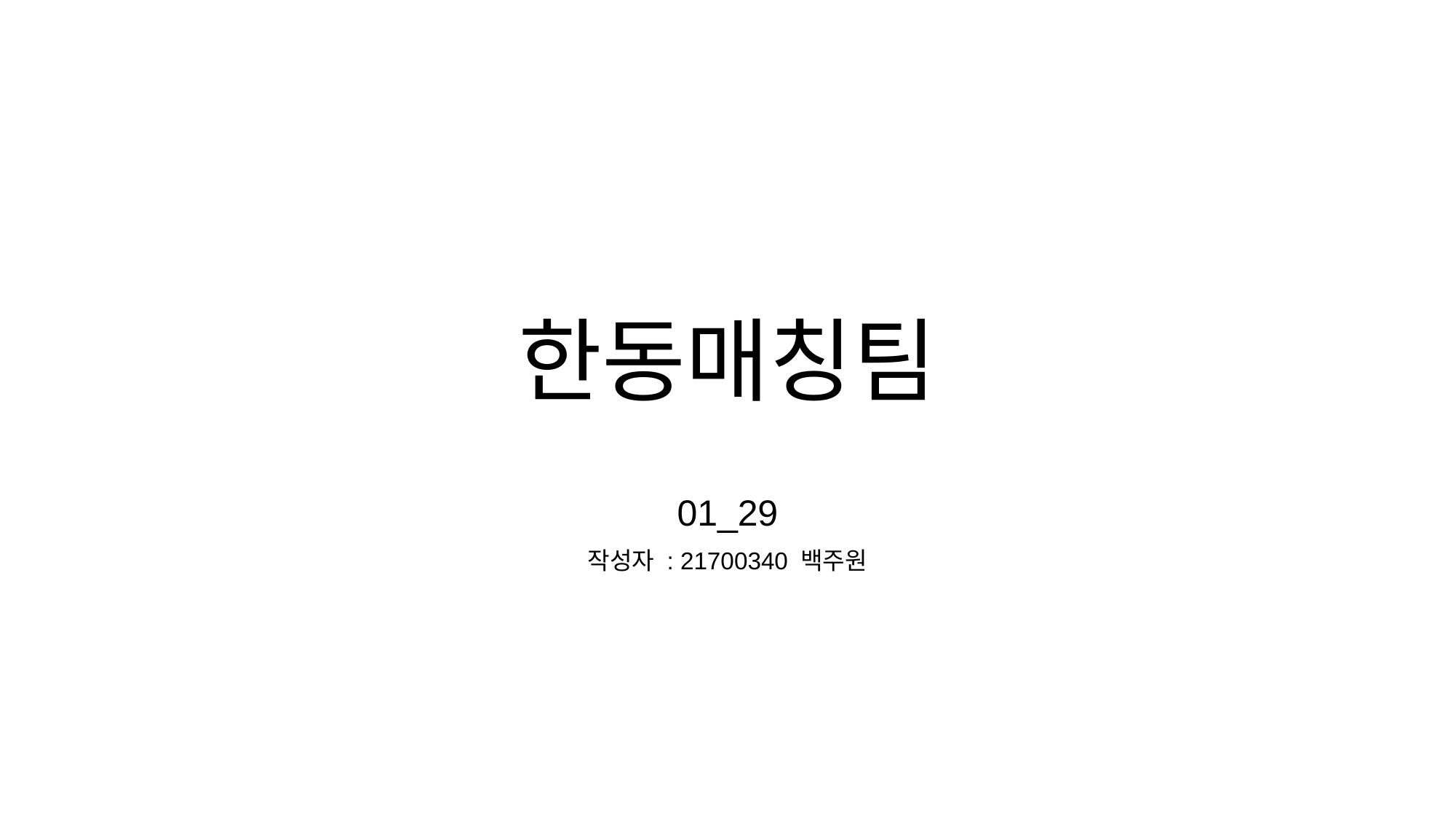

# 한동매칭팀

01_29
작성자 : 21700340 백주원